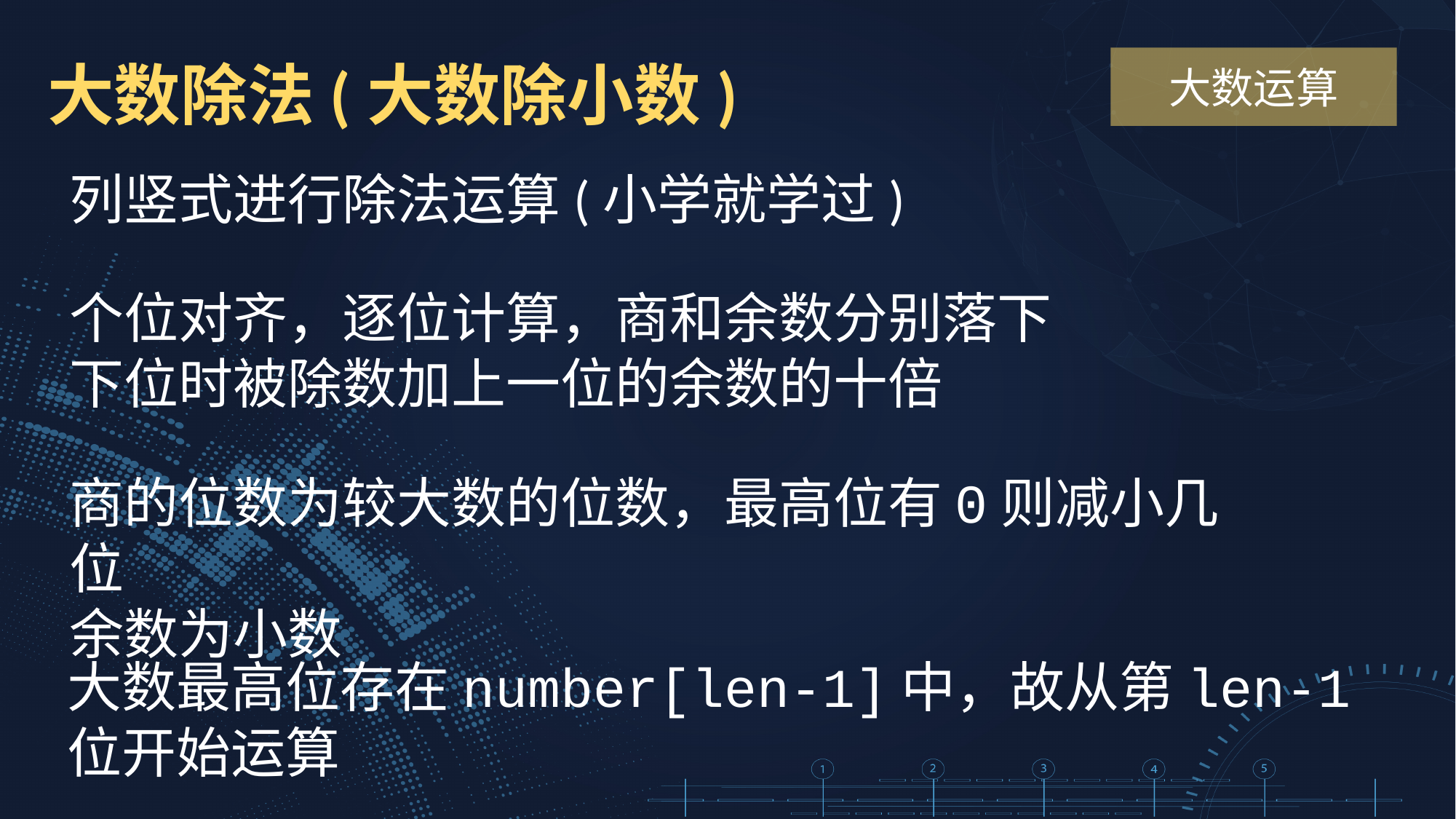

大数除法(大数除小数)
大数运算
列竖式进行除法运算(小学就学过)
个位对齐，逐位计算，商和余数分别落下
下位时被除数加上一位的余数的十倍
商的位数为较大数的位数，最高位有0则减小几位
余数为小数
大数最高位存在number[len-1]中，故从第len-1位开始运算